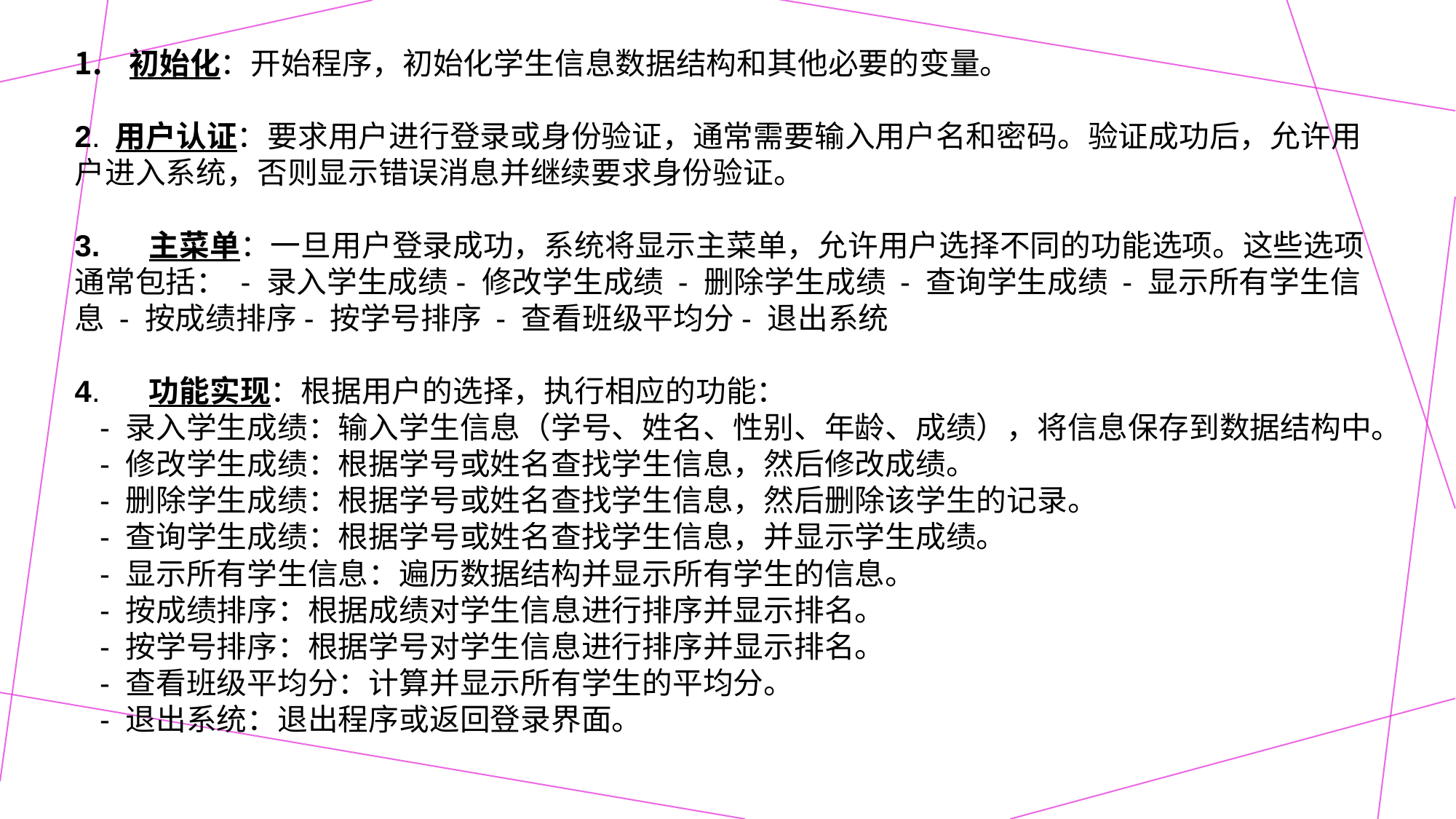

初始化：开始程序，初始化学生信息数据结构和其他必要的变量。

2. 用户认证：要求用户进行登录或身份验证，通常需要输入用户名和密码。验证成功后，允许用户进入系统，否则显示错误消息并继续要求身份验证。

3.     主菜单：一旦用户登录成功，系统将显示主菜单，允许用户选择不同的功能选项。这些选项通常包括： - 录入学生成绩- 修改学生成绩 - 删除学生成绩 - 查询学生成绩 - 显示所有学生信息 - 按成绩排序- 按学号排序 - 查看班级平均分- 退出系统

4.     功能实现：根据用户的选择，执行相应的功能：
   - 录入学生成绩：输入学生信息（学号、姓名、性别、年龄、成绩），将信息保存到数据结构中。
   - 修改学生成绩：根据学号或姓名查找学生信息，然后修改成绩。
   - 删除学生成绩：根据学号或姓名查找学生信息，然后删除该学生的记录。
   - 查询学生成绩：根据学号或姓名查找学生信息，并显示学生成绩。
   - 显示所有学生信息：遍历数据结构并显示所有学生的信息。
   - 按成绩排序：根据成绩对学生信息进行排序并显示排名。
   - 按学号排序：根据学号对学生信息进行排序并显示排名。
   - 查看班级平均分：计算并显示所有学生的平均分。
   - 退出系统：退出程序或返回登录界面。